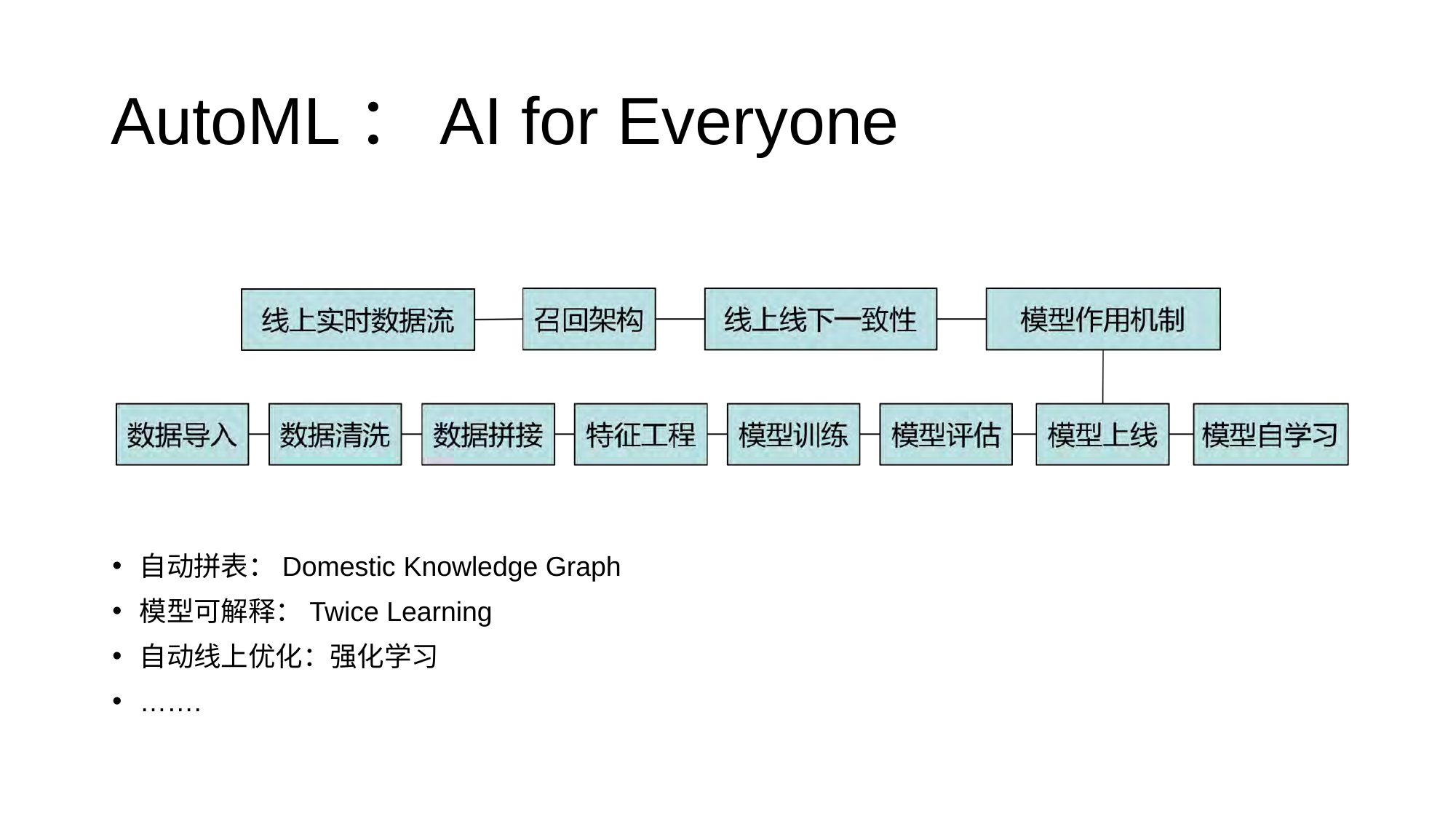

# AutoML：AI for Everyone

自动拼表：Domestic Knowledge Graph
模型可解释：Twice Learning
自动线上优化：强化学习
…….